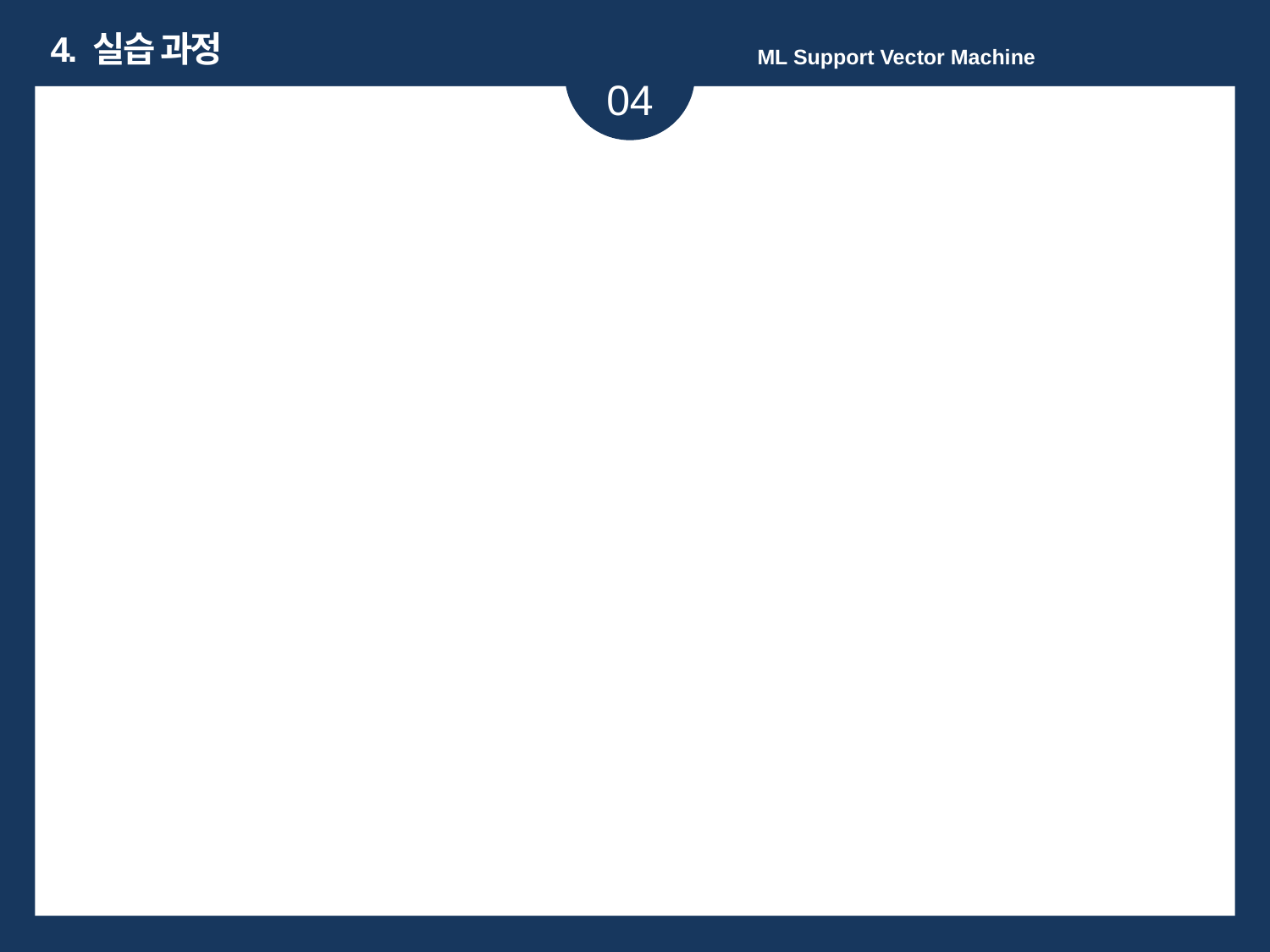

4. 실습 과정
ML Support Vector Machine
04